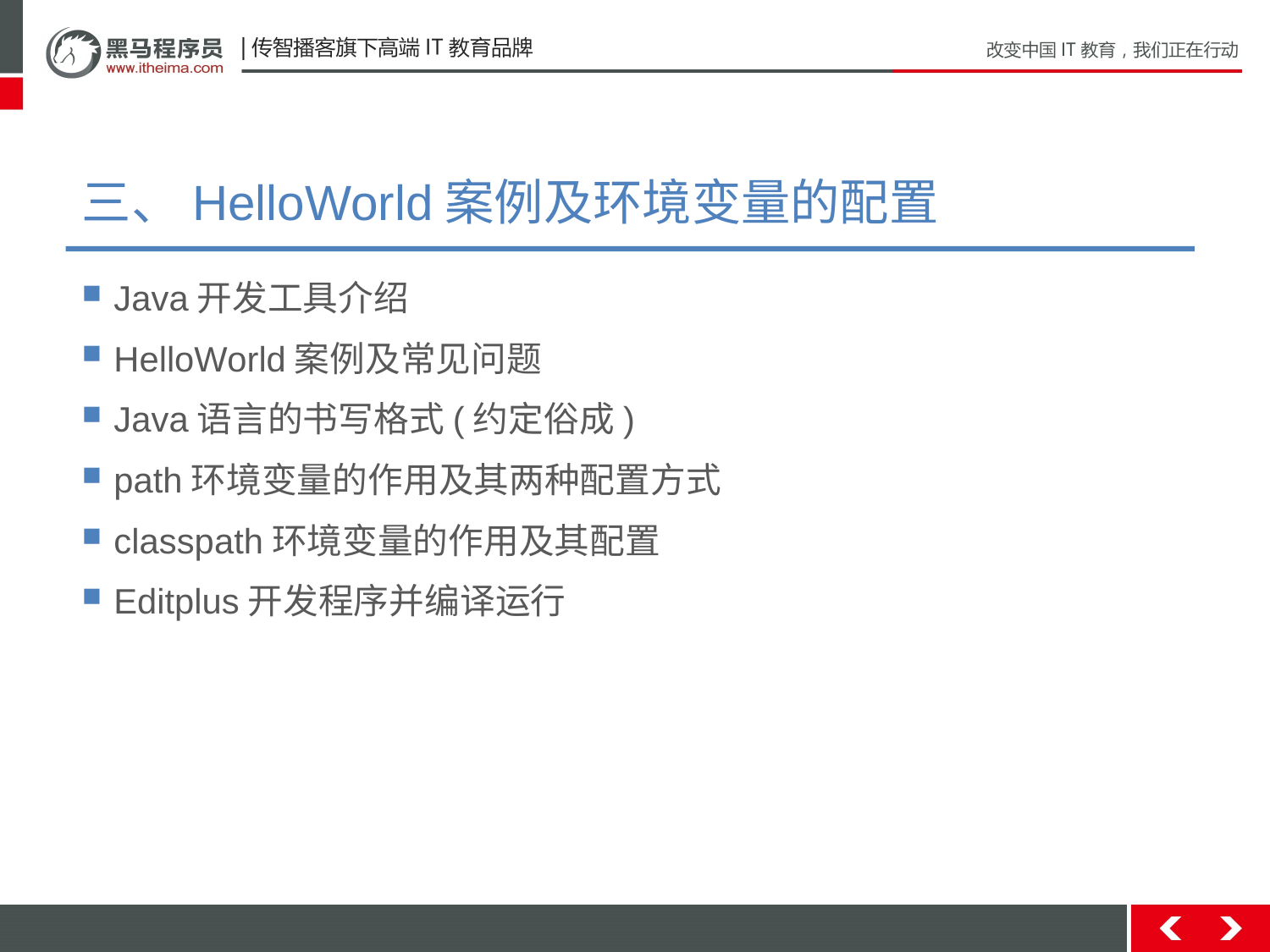

# 三、HelloWorld案例及环境变量的配置
Java开发工具介绍
HelloWorld案例及常见问题
Java语言的书写格式(约定俗成)
path环境变量的作用及其两种配置方式
classpath环境变量的作用及其配置
Editplus开发程序并编译运行